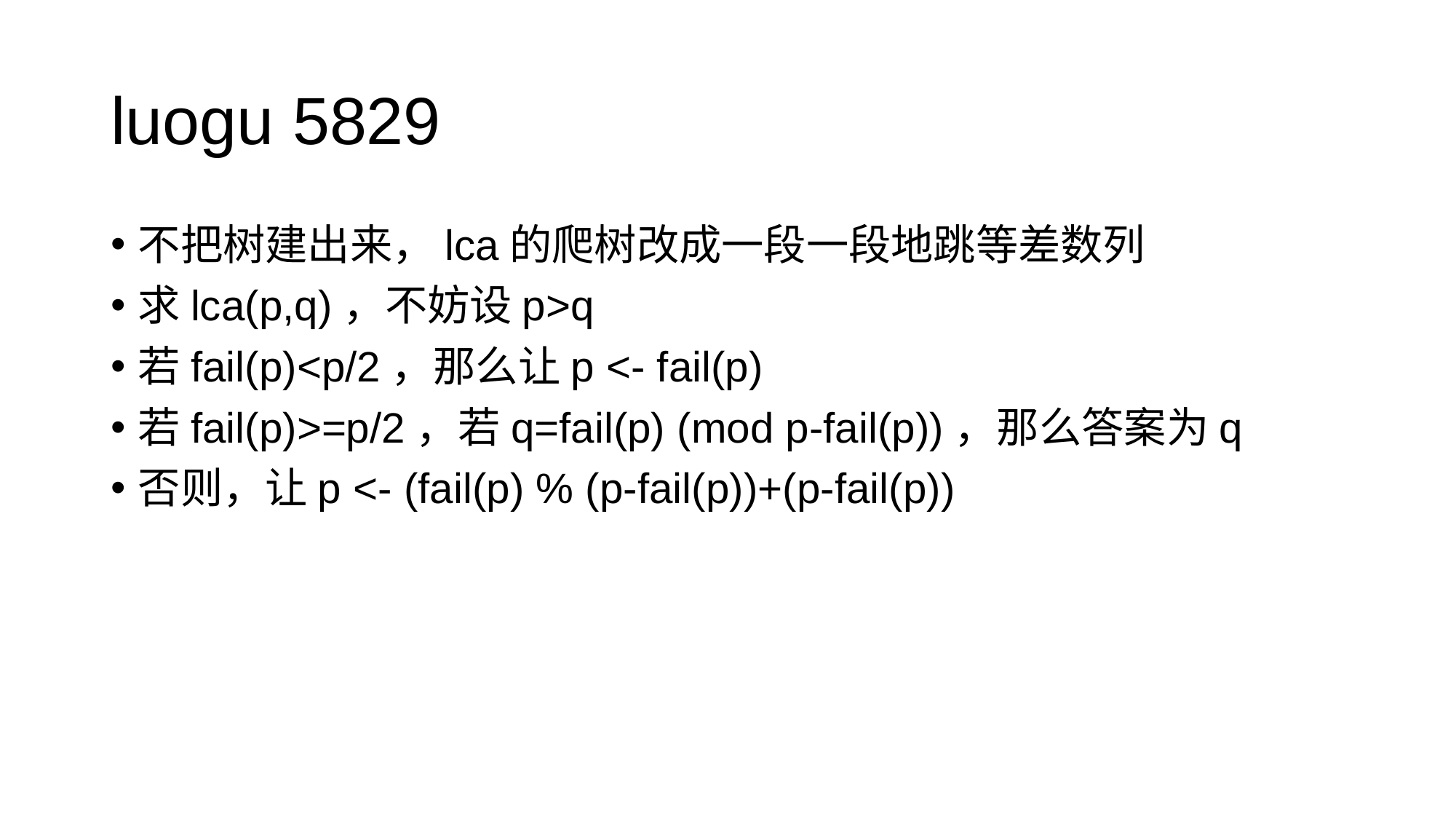

# luogu 5829
不把树建出来，lca的爬树改成一段一段地跳等差数列
求lca(p,q)，不妨设p>q
若fail(p)<p/2，那么让p <- fail(p)
若fail(p)>=p/2，若q=fail(p) (mod p-fail(p))，那么答案为q
否则，让p <- (fail(p) % (p-fail(p))+(p-fail(p))